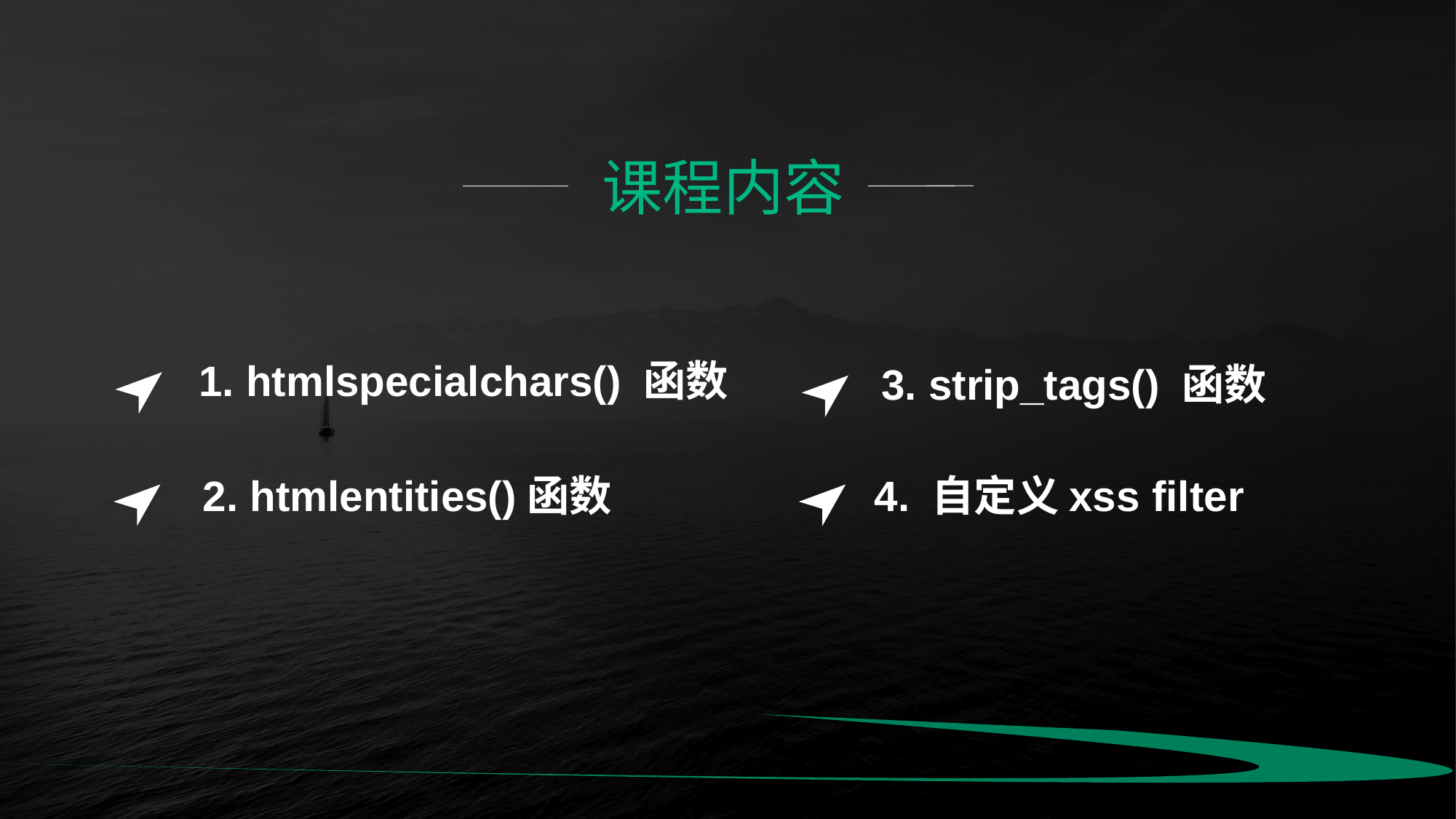

课程内容
1. htmlspecialchars() 函数

2. htmlentities()函数

3. strip_tags() 函数

4. 自定义xss filter